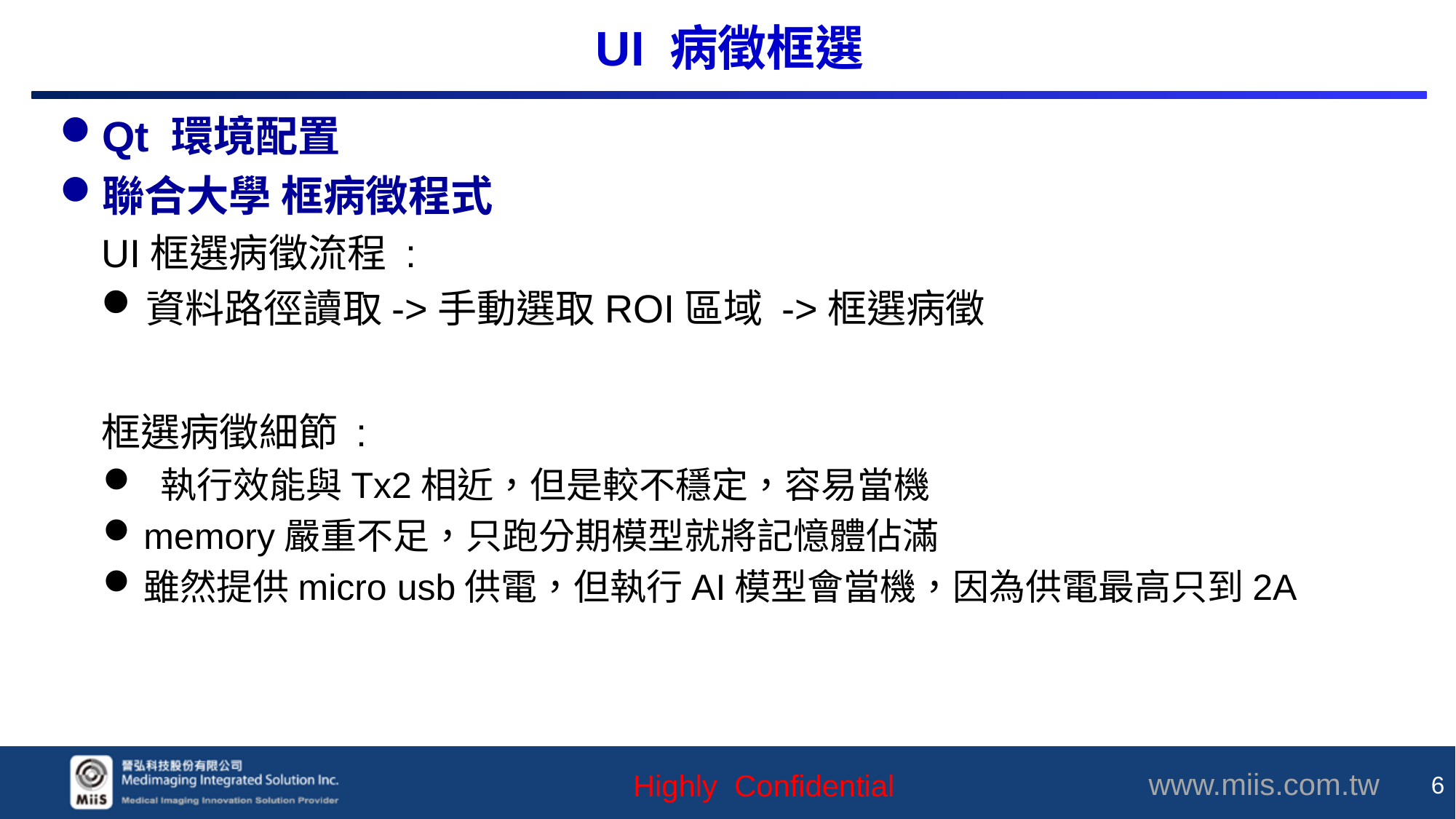

# UI 病徵框選
Qt 環境配置
聯合大學 框病徵程式
UI框選病徵流程 :
資料路徑讀取->手動選取ROI區域 ->框選病徵

框選病徵細節 :
 執行效能與Tx2相近，但是較不穩定，容易當機
memory嚴重不足，只跑分期模型就將記憶體佔滿
雖然提供micro usb供電，但執行AI模型會當機，因為供電最高只到2A
6